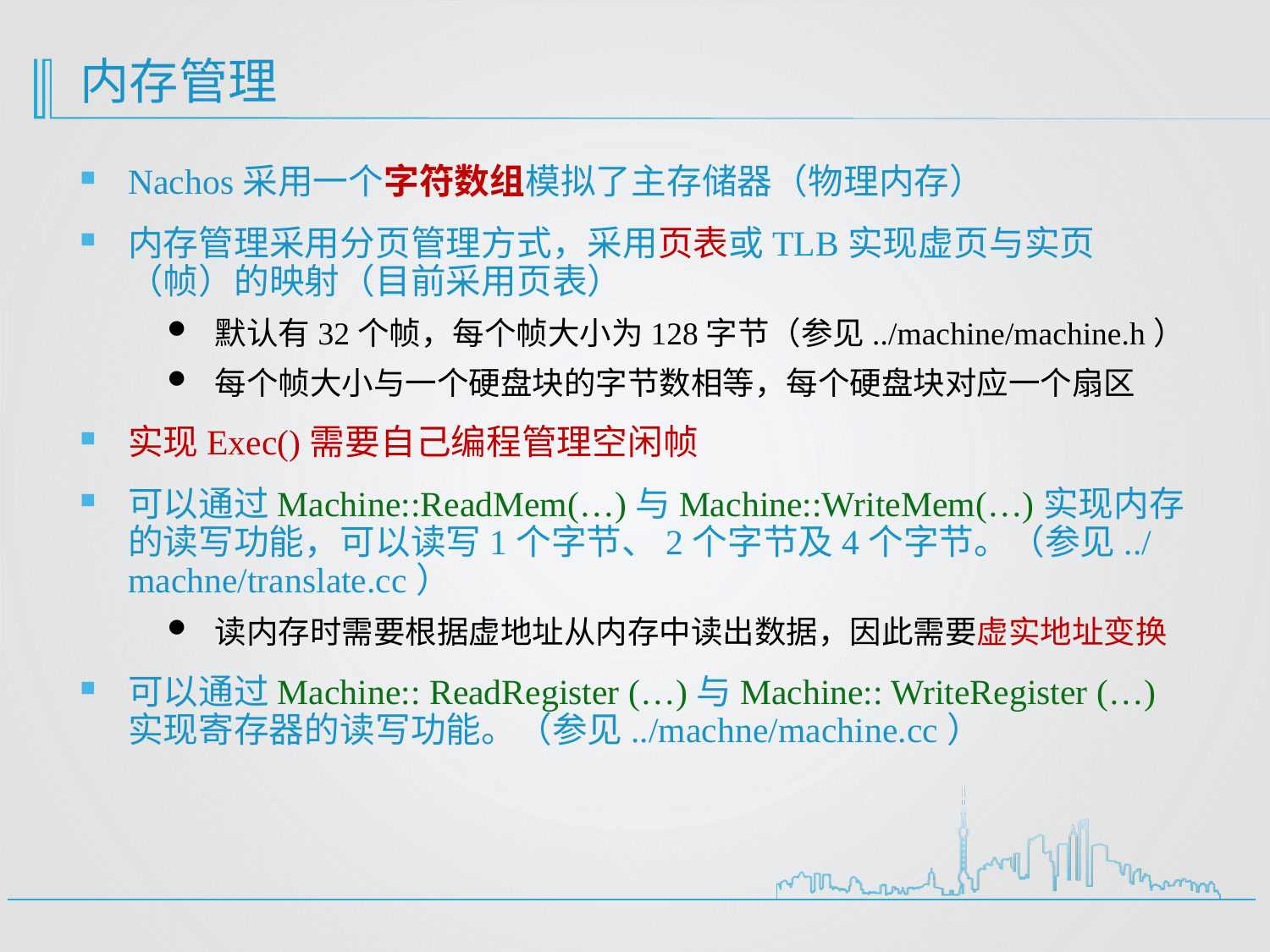

# 内存管理
Nachos采用一个字符数组模拟了主存储器（物理内存）
内存管理采用分页管理方式，采用页表或TLB实现虚页与实页（帧）的映射（目前采用页表）
默认有32个帧，每个帧大小为128字节（参见../machine/machine.h）
每个帧大小与一个硬盘块的字节数相等，每个硬盘块对应一个扇区
实现Exec()需要自己编程管理空闲帧
可以通过Machine::ReadMem(…)与Machine::WriteMem(…)实现内存的读写功能，可以读写1个字节、2个字节及4个字节。（参见../machne/translate.cc）
读内存时需要根据虚地址从内存中读出数据，因此需要虚实地址变换
可以通过Machine:: ReadRegister (…)与Machine:: WriteRegister (…)实现寄存器的读写功能。（参见../machne/machine.cc）